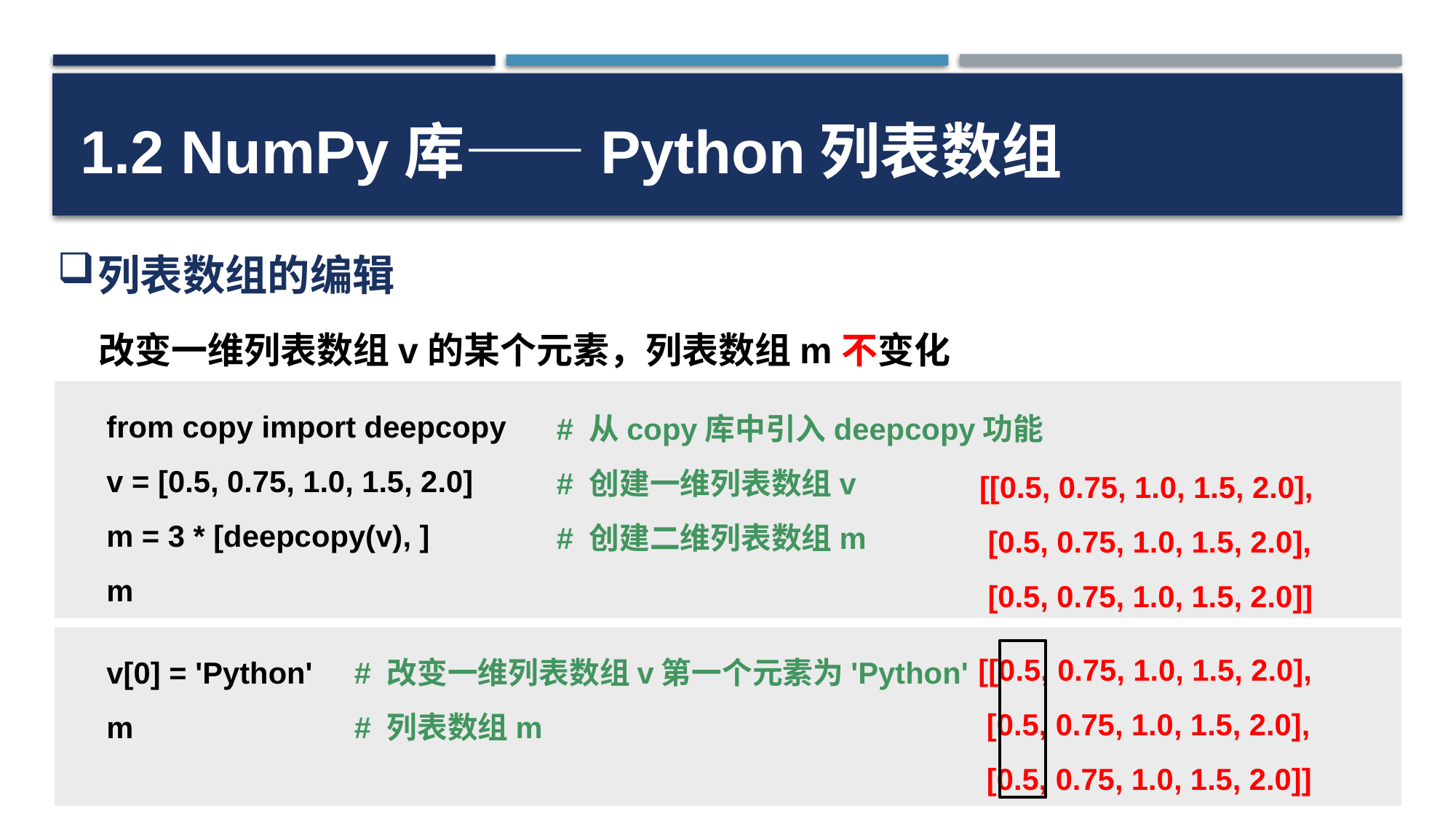

1.2 NumPy库——Python列表数组
列表数组的编辑
改变一维列表数组v的某个元素，列表数组m不变化

from copy import deepcopy
v = [0.5, 0.75, 1.0, 1.5, 2.0]
m = 3 * [deepcopy(v), ]
m
# 从copy库中引入deepcopy功能
# 创建一维列表数组v
# 创建二维列表数组m
[[0.5, 0.75, 1.0, 1.5, 2.0],
 [0.5, 0.75, 1.0, 1.5, 2.0],
 [0.5, 0.75, 1.0, 1.5, 2.0]]

v[0] = 'Python'
m
# 改变一维列表数组v第一个元素为'Python'
# 列表数组m
[[0.5, 0.75, 1.0, 1.5, 2.0],
 [0.5, 0.75, 1.0, 1.5, 2.0],
 [0.5, 0.75, 1.0, 1.5, 2.0]]

8